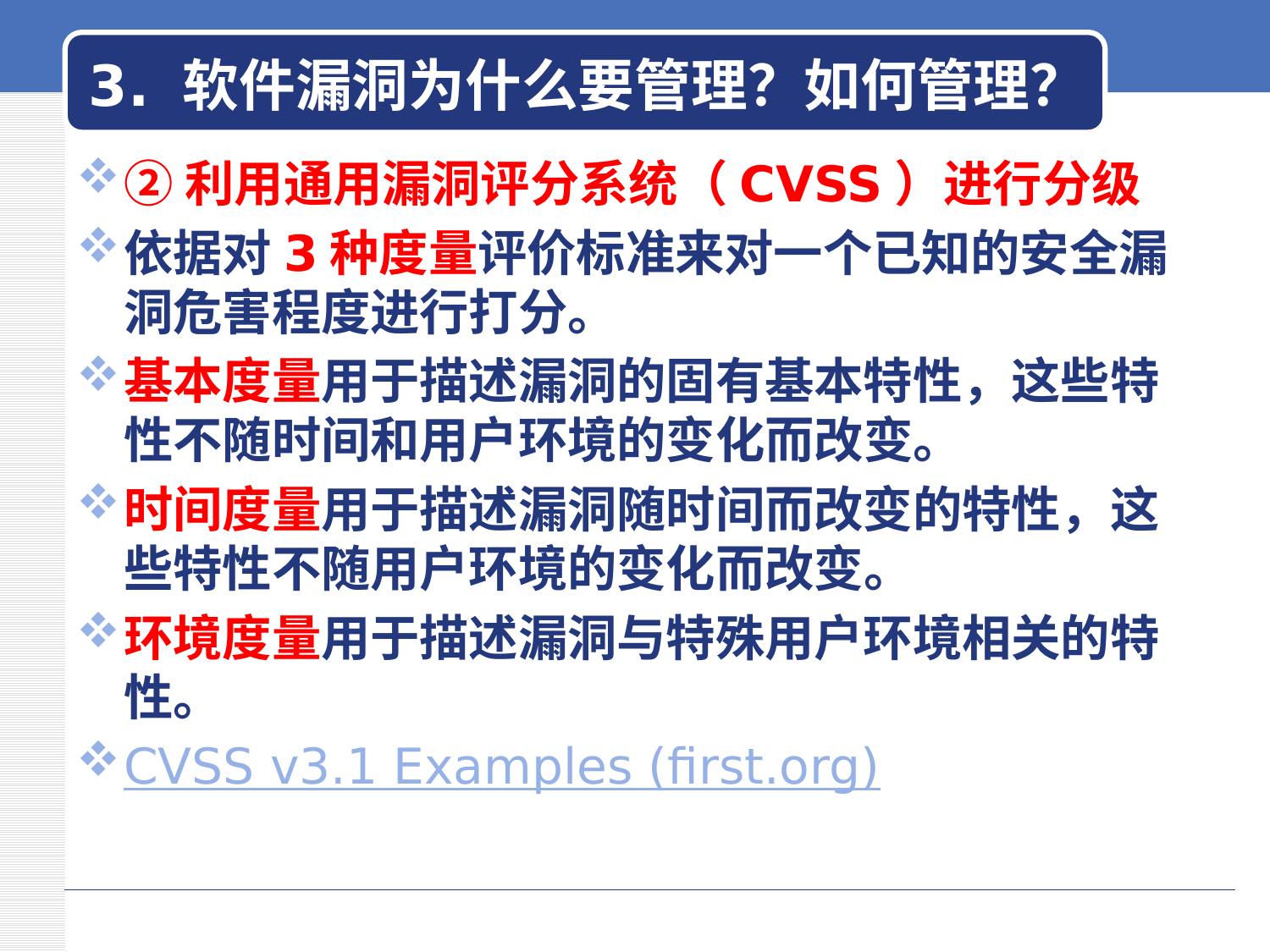

# 3. 软件漏洞为什么要管理？如何管理？
②利用通用漏洞评分系统（CVSS）进行分级
依据对3种度量评价标准来对一个已知的安全漏洞危害程度进行打分。
基本度量用于描述漏洞的固有基本特性，这些特性不随时间和用户环境的变化而改变。
时间度量用于描述漏洞随时间而改变的特性，这些特性不随用户环境的变化而改变。
环境度量用于描述漏洞与特殊用户环境相关的特性。
CVSS v3.1 Examples (first.org)